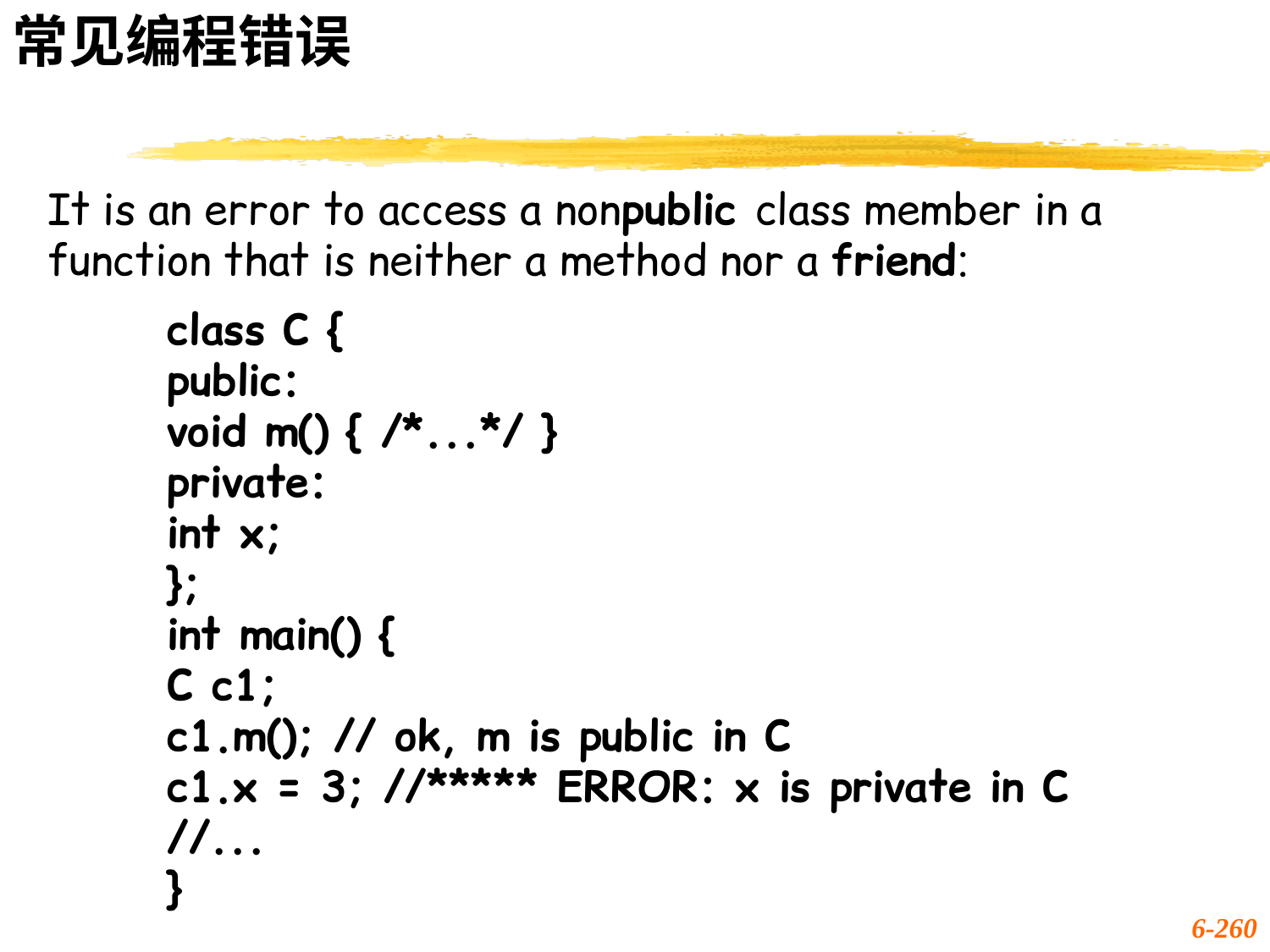

常见编程错误
# It is an error to access a nonpublic class member in a function that is neither a method nor a friend:
class C {
public:
void m() { /*...*/ }
private:
int x;
};
int main() {
C c1;
c1.m(); // ok, m is public in C
c1.x = 3; //***** ERROR: x is private in C
//...
}